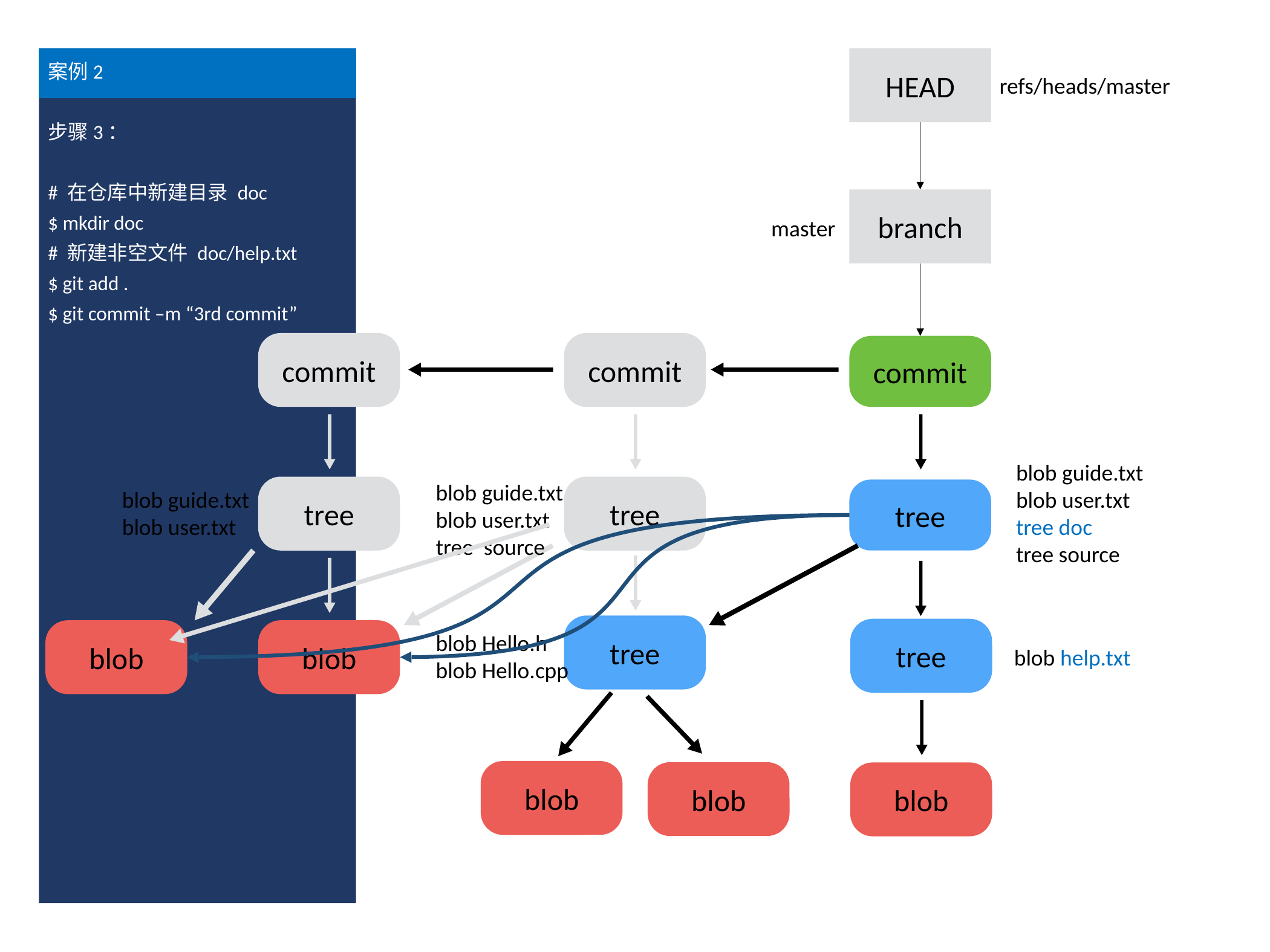

案例2
案例2

步骤3：

# 在仓库中新建目录 doc
$ mkdir doc
# 新建非空文件 doc/help.txt
$ git add .
$ git commit –m “3rd commit”
HEAD
refs/heads/master
branch
master

commit
commit
commit

blob guide.txt
blob user.txt
tree doc
tree source
blob guide.txt
blob user.txt
tree  source
tree
tree
tree
blob guide.txt
blob user.txt

tree
tree
blob
blob
blob Hello.h
blob Hello.cpp
blob help.txt

blob
blob
blob